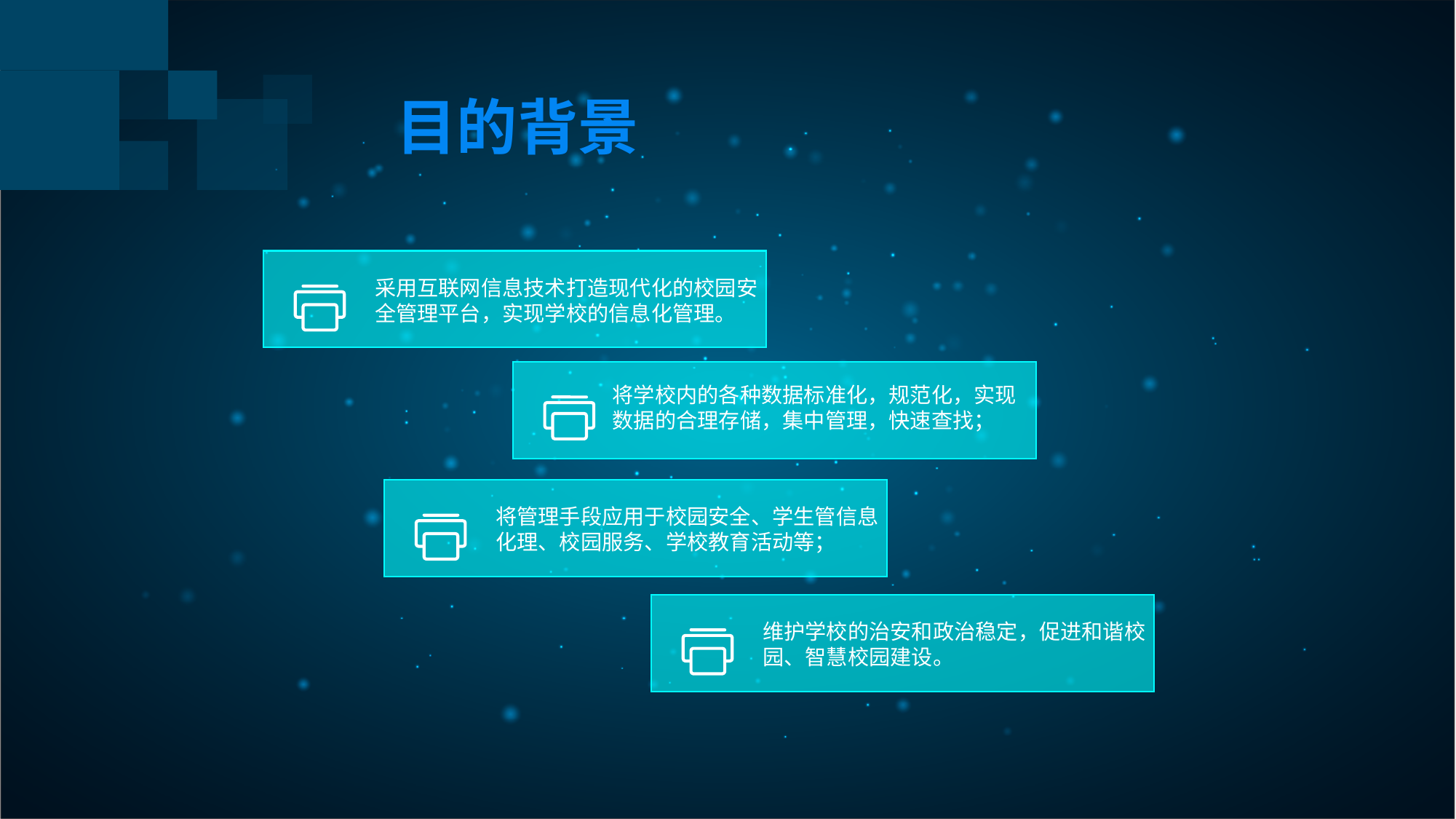

目的背景

采用互联网信息技术打造现代化的校园安全管理平台，实现学校的信息化管理。

将学校内的各种数据标准化，规范化，实现数据的合理存储，集中管理，快速查找；

将管理手段应用于校园安全、学生管信息化理、校园服务、学校教育活动等；

维护学校的治安和政治稳定，促进和谐校园、智慧校园建设。